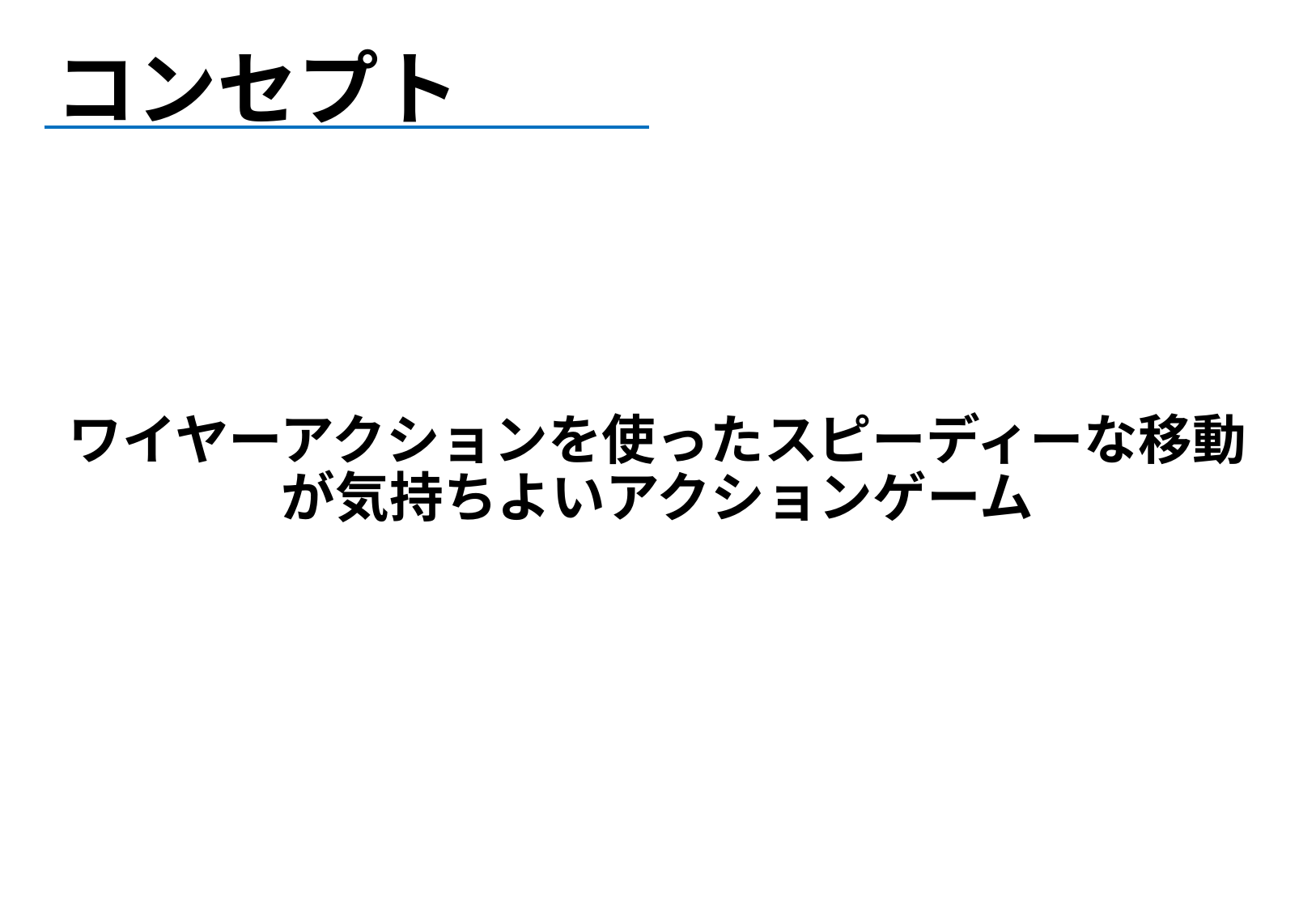

コンセプト
ワイヤーアクションを使ったスピーディーな移動が気持ちよいアクションゲーム